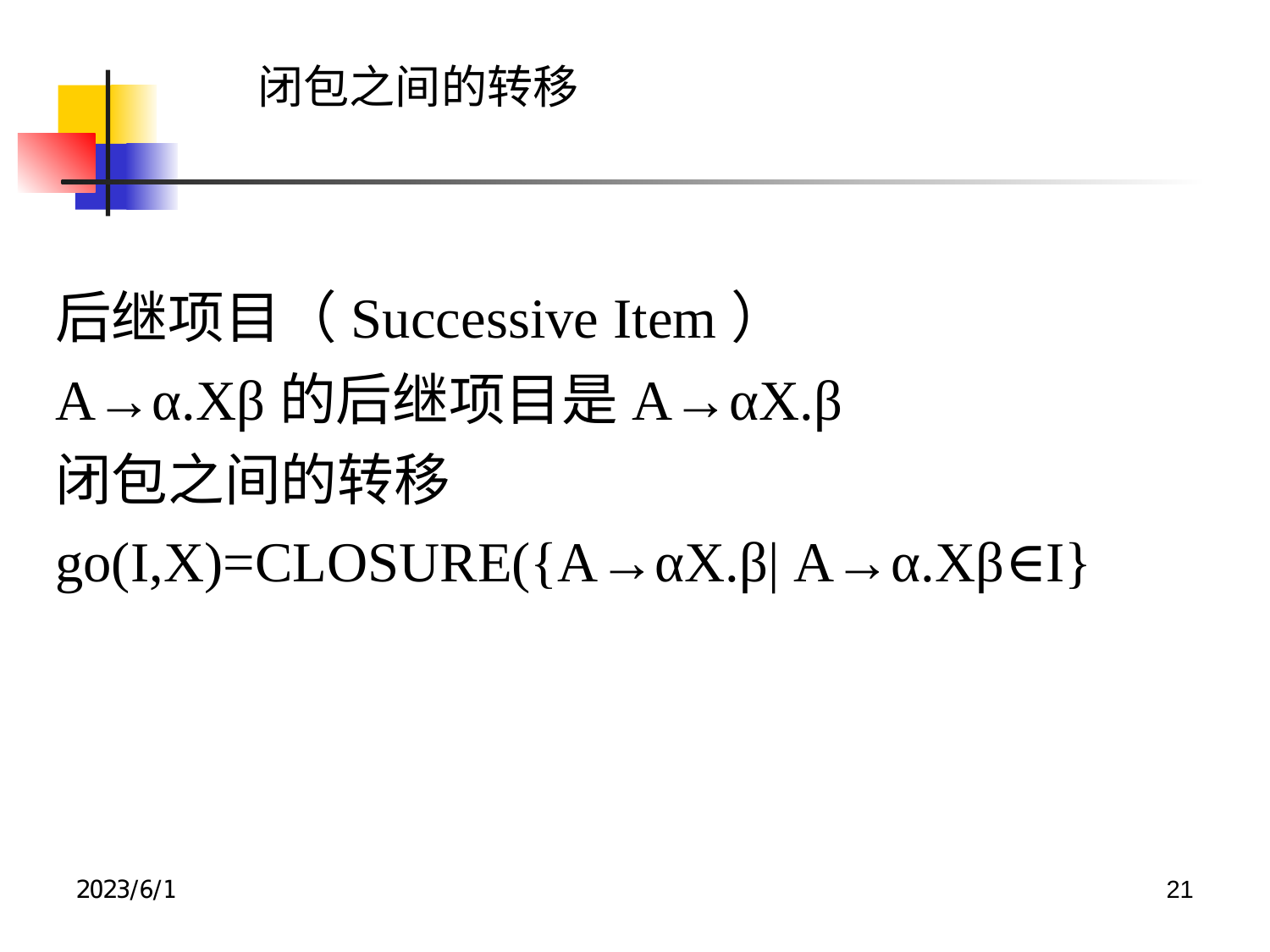

闭包之间的转移
后继项目（Successive Item）
A→α.Xβ的后继项目是A→αX.β
闭包之间的转移
go(I,X)=CLOSURE({A→αX.β| A→α.Xβ∈I}
2023/6/1
21